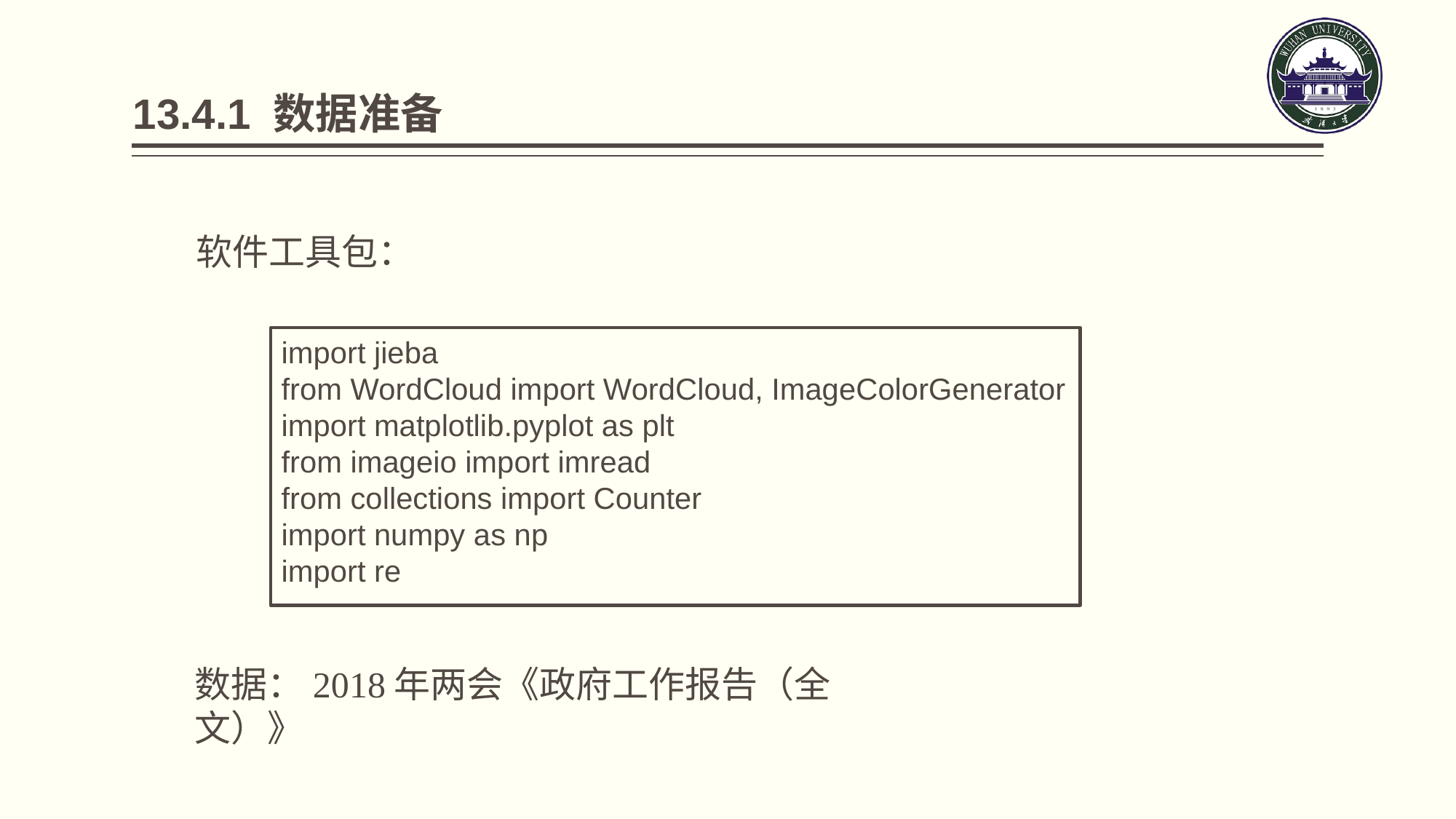

13.4.1 数据准备
软件工具包：

import jieba
from WordCloud import WordCloud, ImageColorGenerator
import matplotlib.pyplot as plt
from imageio import imread
from collections import Counter
import numpy as np
import re
数据：2018年两会《政府工作报告（全文）》